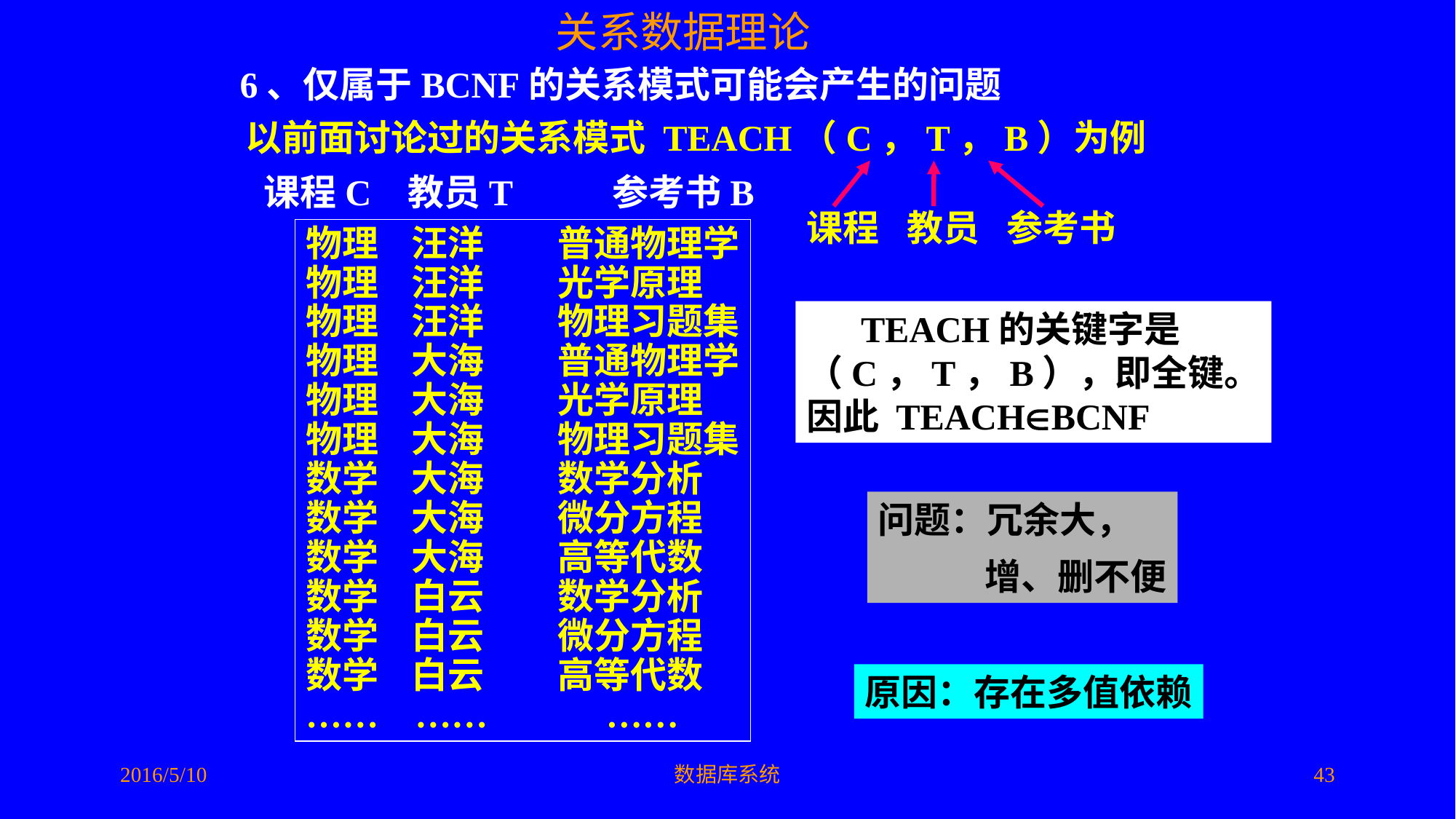

6、仅属于BCNF的关系模式可能会产生的问题
以前面讨论过的关系模式 TEACH（C，T，B）为例

课程

教员

参考书
课程C   教员T          参考书B
物理    汪洋         普通物理学
物理    汪洋         光学原理
物理    汪洋         物理习题集
物理    大海         普通物理学
物理    大海         光学原理
物理    大海         物理习题集
数学    大海         数学分析
数学    大海         微分方程
数学    大海         高等代数
数学    白云         数学分析
数学    白云         微分方程
数学    白云         高等代数
……    ……             ……
      TEACH的关键字是
（C，T，B），即全键。
因此 TEACH∈BCNF
问题：冗余大，
            增、删不便
原因：存在多值依赖
2016/5/10
数据库系统
43